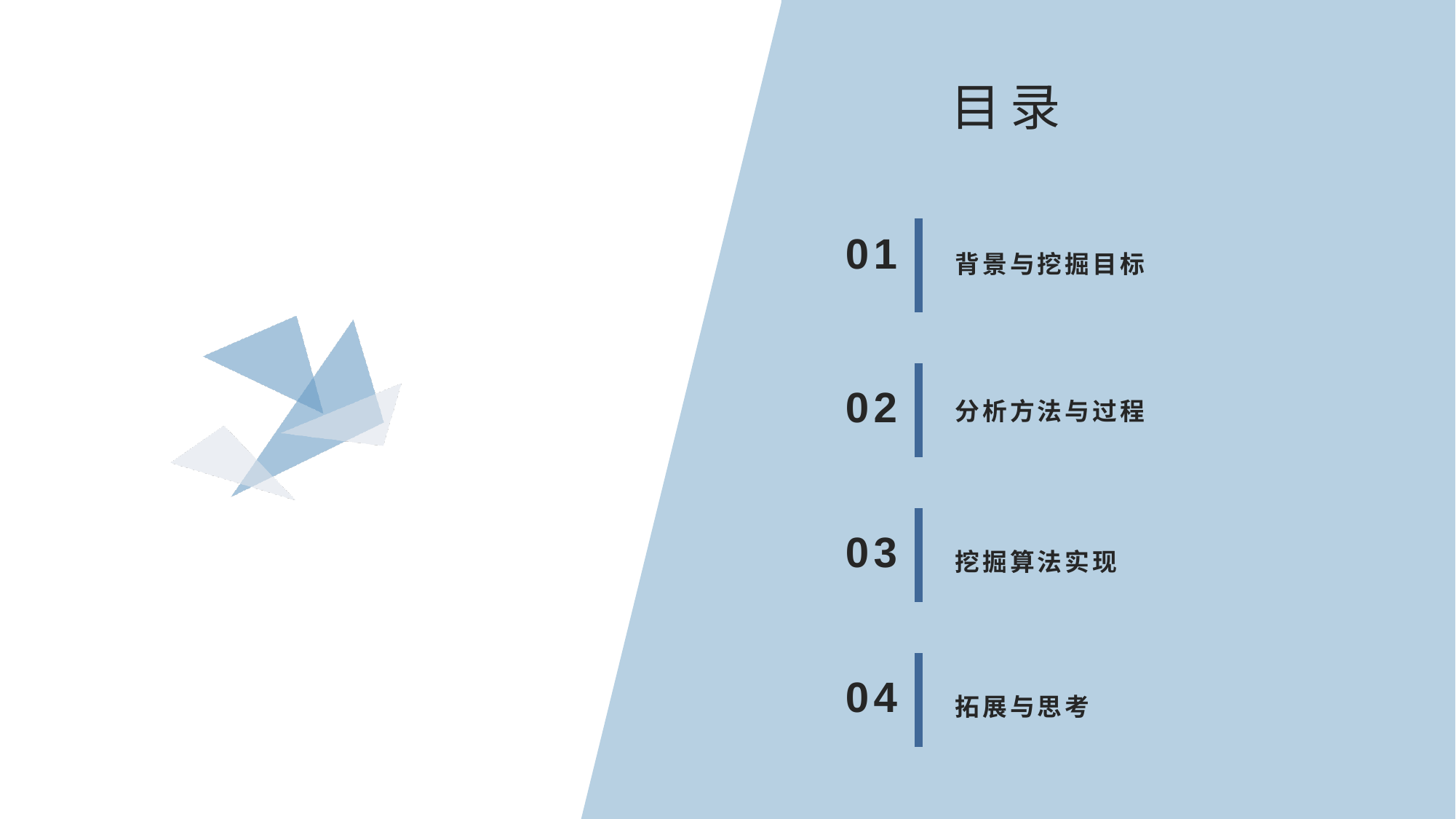

目录
01
背景与挖掘目标
02
分析方法与过程
03
挖掘算法实现
04
拓展与思考